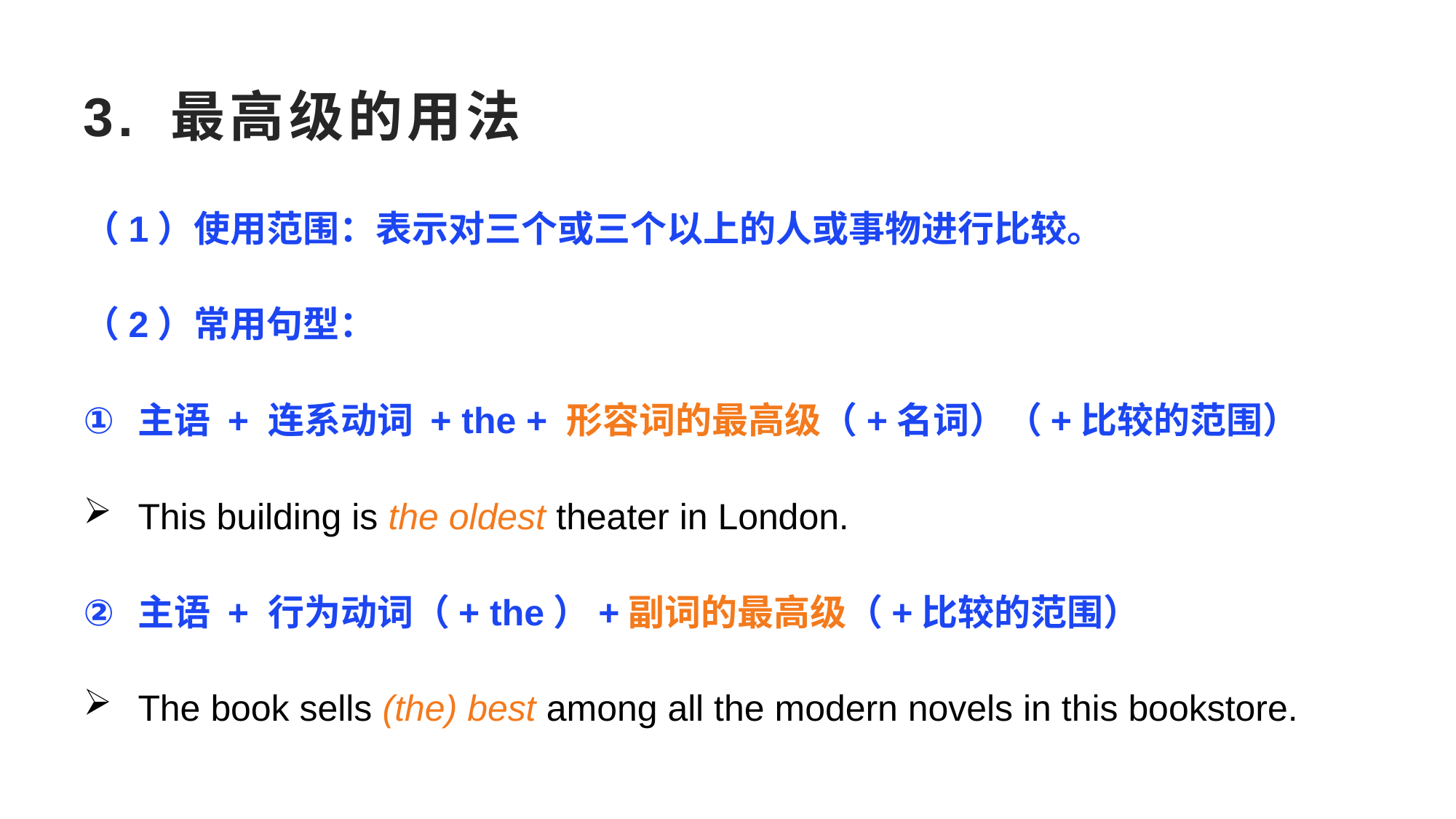

3. 最高级的用法
（1）使用范围：表示对三个或三个以上的人或事物进行比较。
（2）常用句型：
主语 + 连系动词 + the + 形容词的最高级（+名词）（+比较的范围）
This building is the oldest theater in London.
主语 + 行为动词（+ the）+副词的最高级（+比较的范围）
The book sells (the) best among all the modern novels in this bookstore.